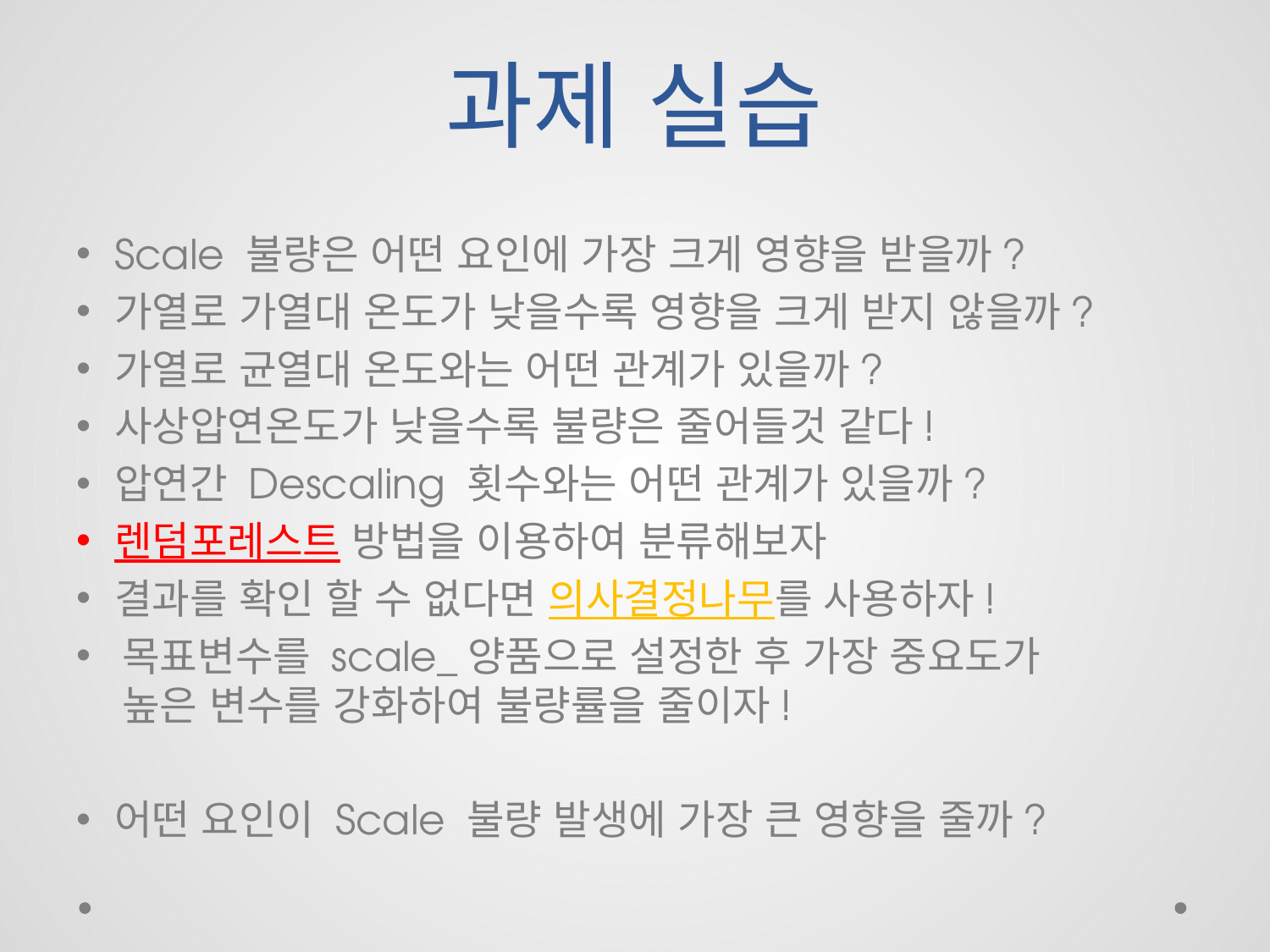

# 과제 실습
Scale 불량은 어떤 요인에 가장 크게 영향을 받을까?
가열로 가열대 온도가 낮을수록 영향을 크게 받지 않을까?
가열로 균열대 온도와는 어떤 관계가 있을까?
사상압연온도가 낮을수록 불량은 줄어들것 같다!
압연간 Descaling 횟수와는 어떤 관계가 있을까?
렌덤포레스트 방법을 이용하여 분류해보자
결과를 확인 할 수 없다면 의사결정나무를 사용하자!
목표변수를 scale_양품으로 설정한 후 가장 중요도가
높은 변수를 강화하여 불량률을 줄이자!

어떤 요인이 Scale 불량 발생에 가장 큰 영향을 줄까?